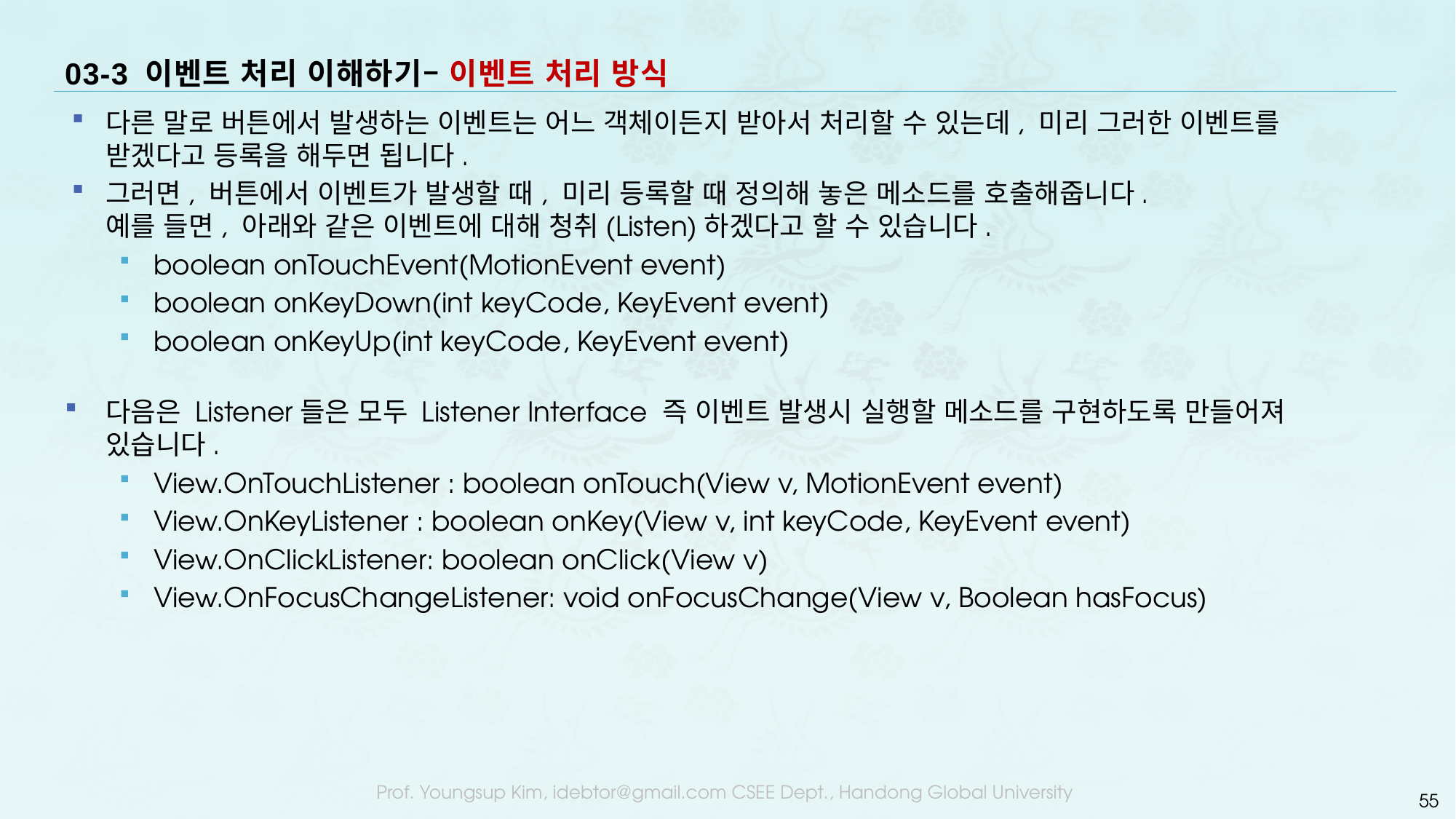

# 03-3 이벤트 처리 이해하기– 이벤트 처리 방식
다른 말로 버튼에서 발생하는 이벤트는 어느 객체이든지 받아서 처리할 수 있는데, 미리 그러한 이벤트를 받겠다고 등록을 해두면 됩니다.
그러면, 버튼에서 이벤트가 발생할 때, 미리 등록할 때 정의해 놓은 메소드를 호출해줍니다.
예를 들면, 아래와 같은 이벤트에 대해 청취(Listen)하겠다고 할 수 있습니다.
boolean onTouchEvent(MotionEvent event)
boolean onKeyDown(int keyCode, KeyEvent event)
boolean onKeyUp(int keyCode, KeyEvent event)
다음은 Listener들은 모두 Listener Interface 즉 이벤트 발생시 실행할 메소드를 구현하도록 만들어져 있습니다.
View.OnTouchListener : boolean onTouch(View v, MotionEvent event)
View.OnKeyListener : boolean onKey(View v, int keyCode, KeyEvent event)
View.OnClickListener: boolean onClick(View v)
View.OnFocusChangeListener: void onFocusChange(View v, Boolean hasFocus)

55